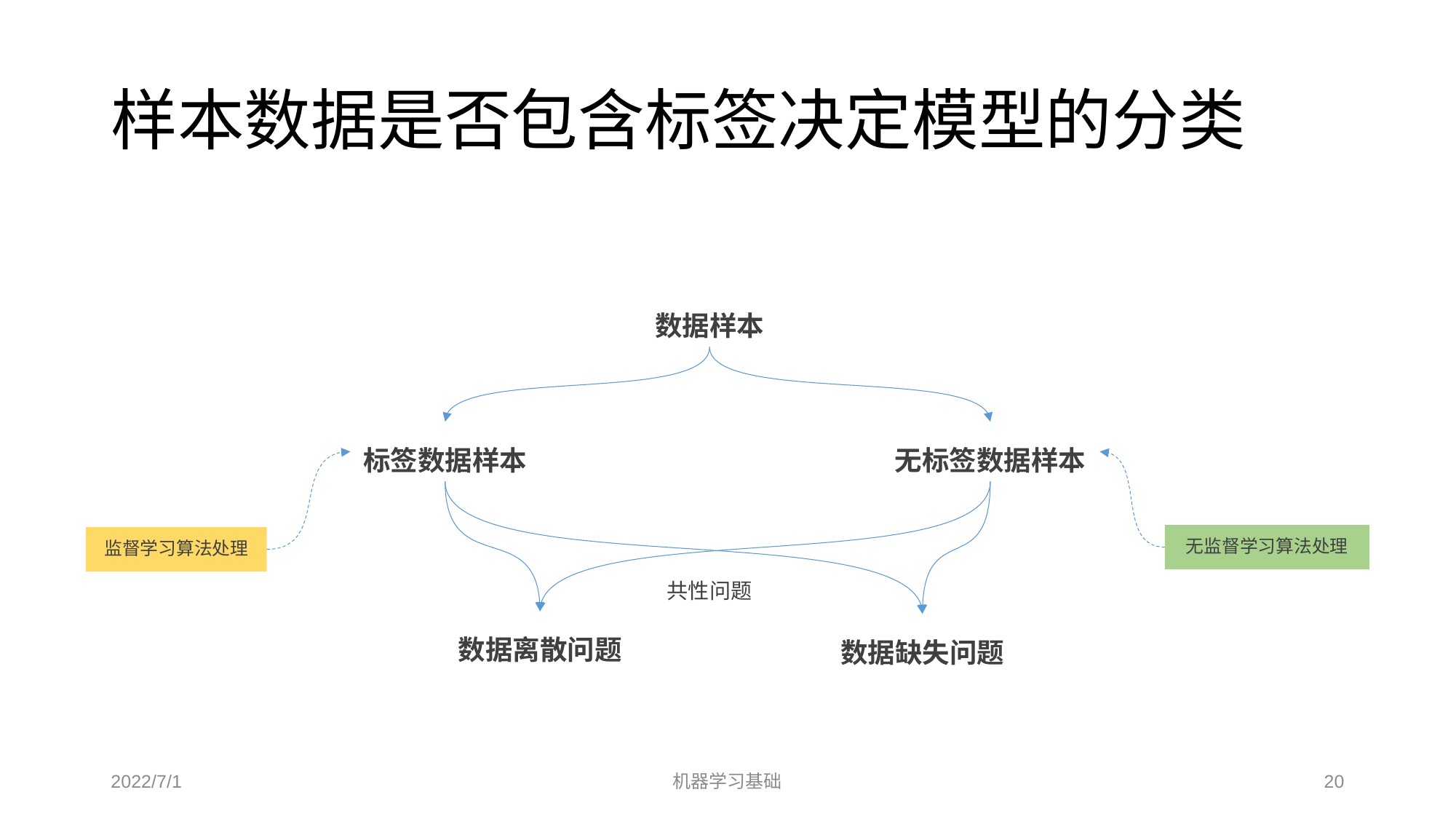

# 样本数据是否包含标签决定模型的分类
数据样本
无标签数据样本
标签数据样本
无监督学习算法处理
监督学习算法处理
共性问题
数据离散问题
数据缺失问题
2022/7/1
机器学习基础
20